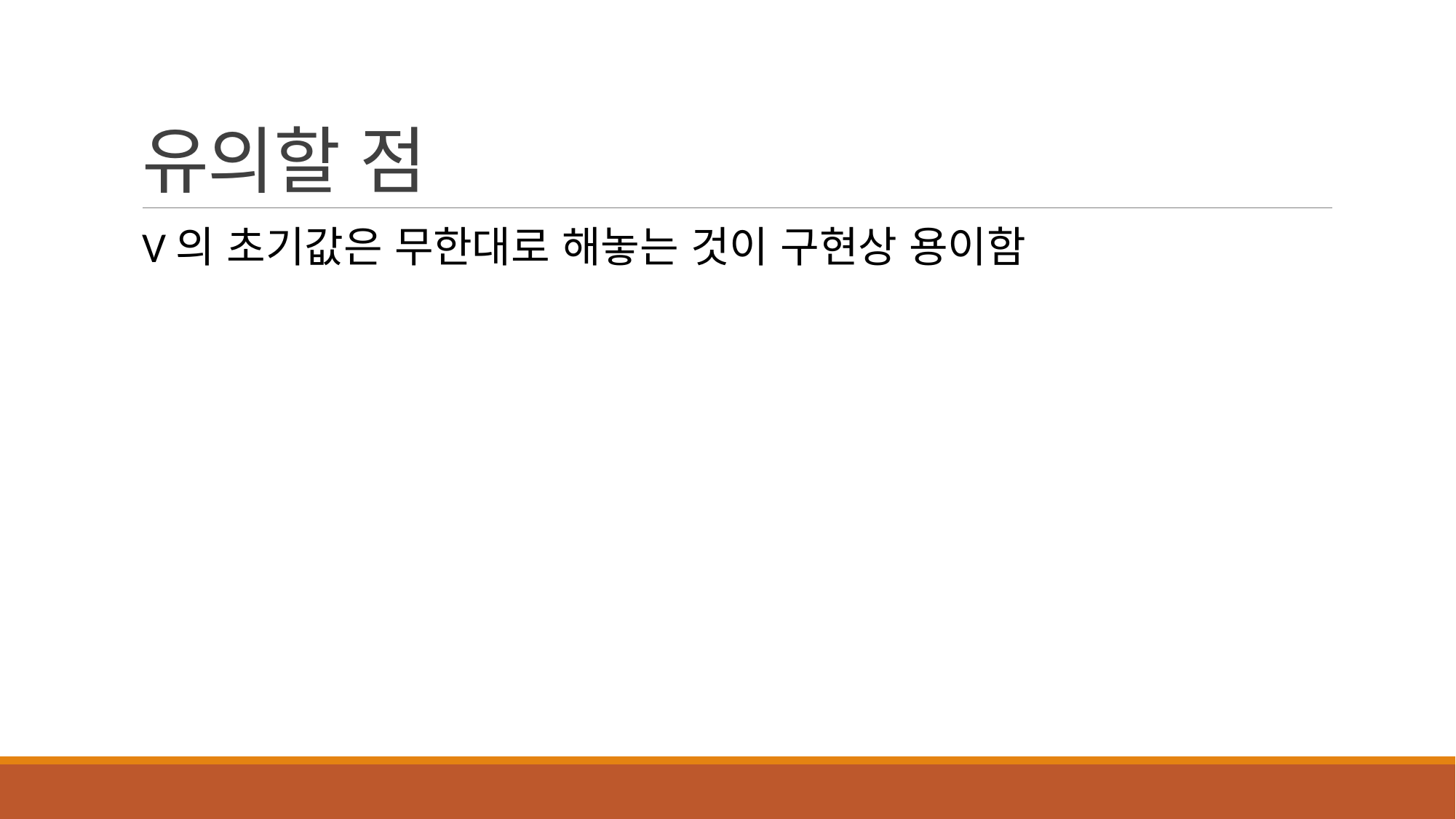

# 유의할 점
V의 초기값은 무한대로 해놓는 것이 구현상 용이함